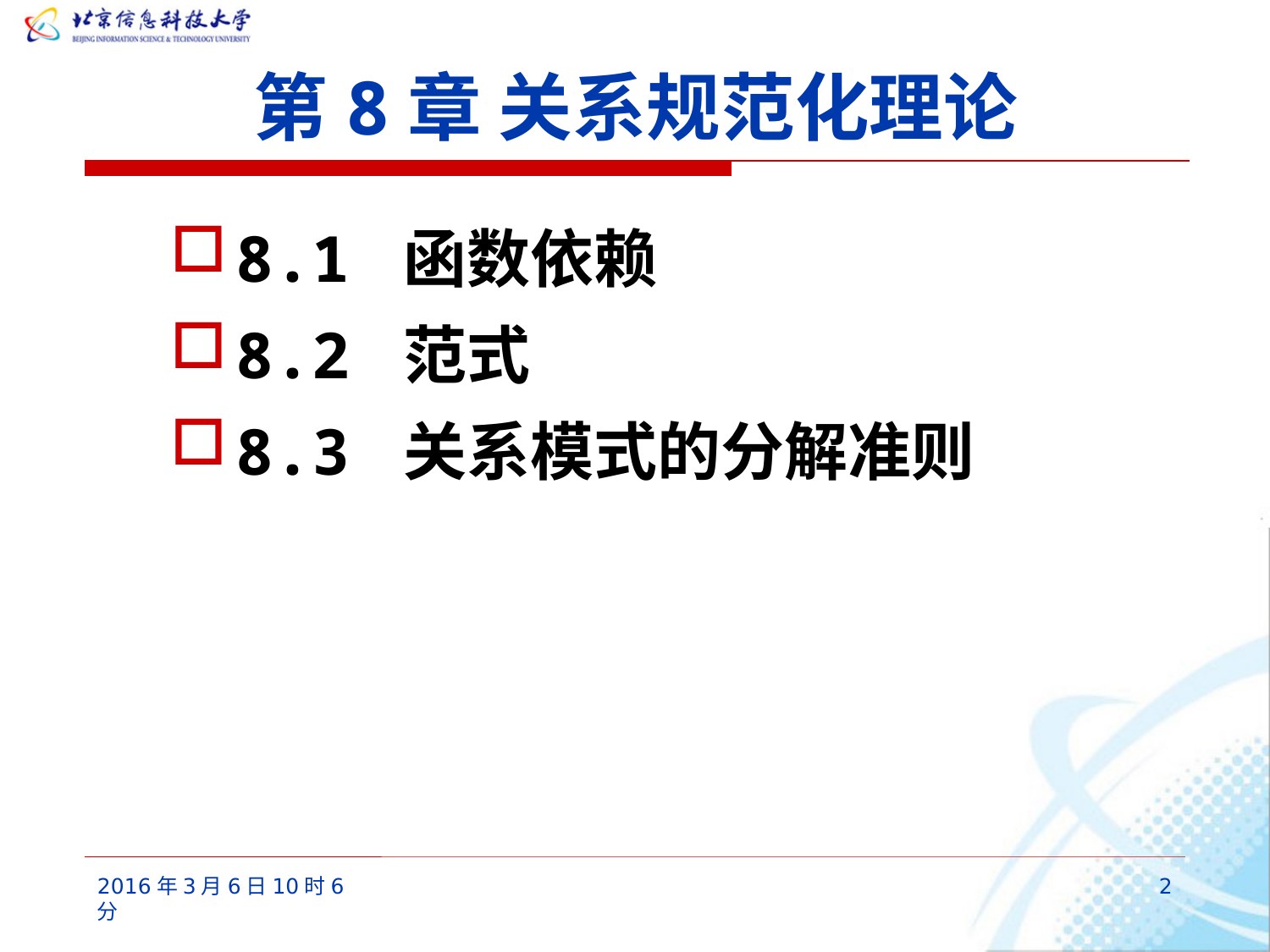

# 第8章 关系规范化理论
8.1 函数依赖
8.2 范式
8.3 关系模式的分解准则
2016年3月6日10时6分
2